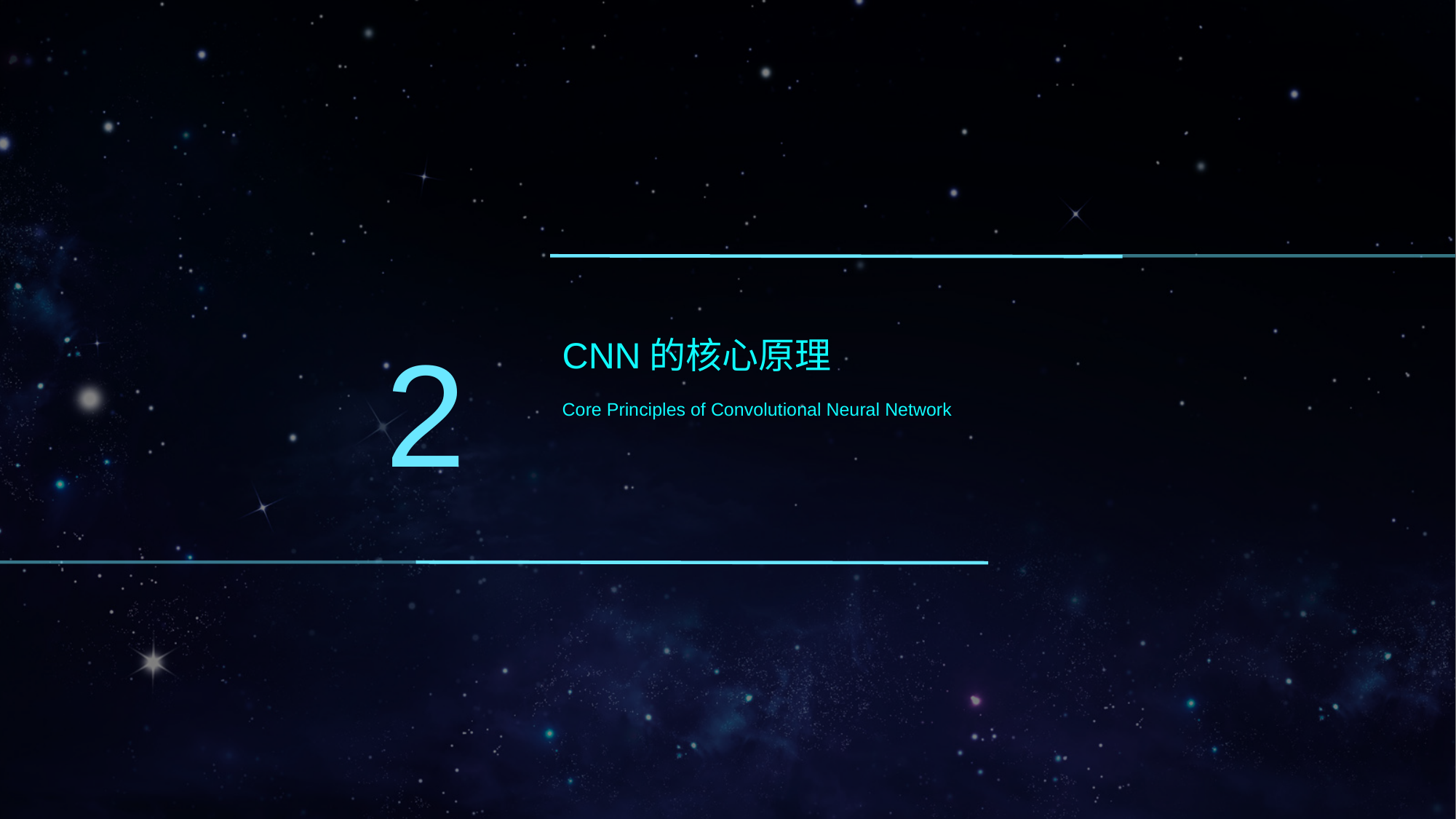

2
CNN的核心原理
Core Principles of Convolutional Neural Network